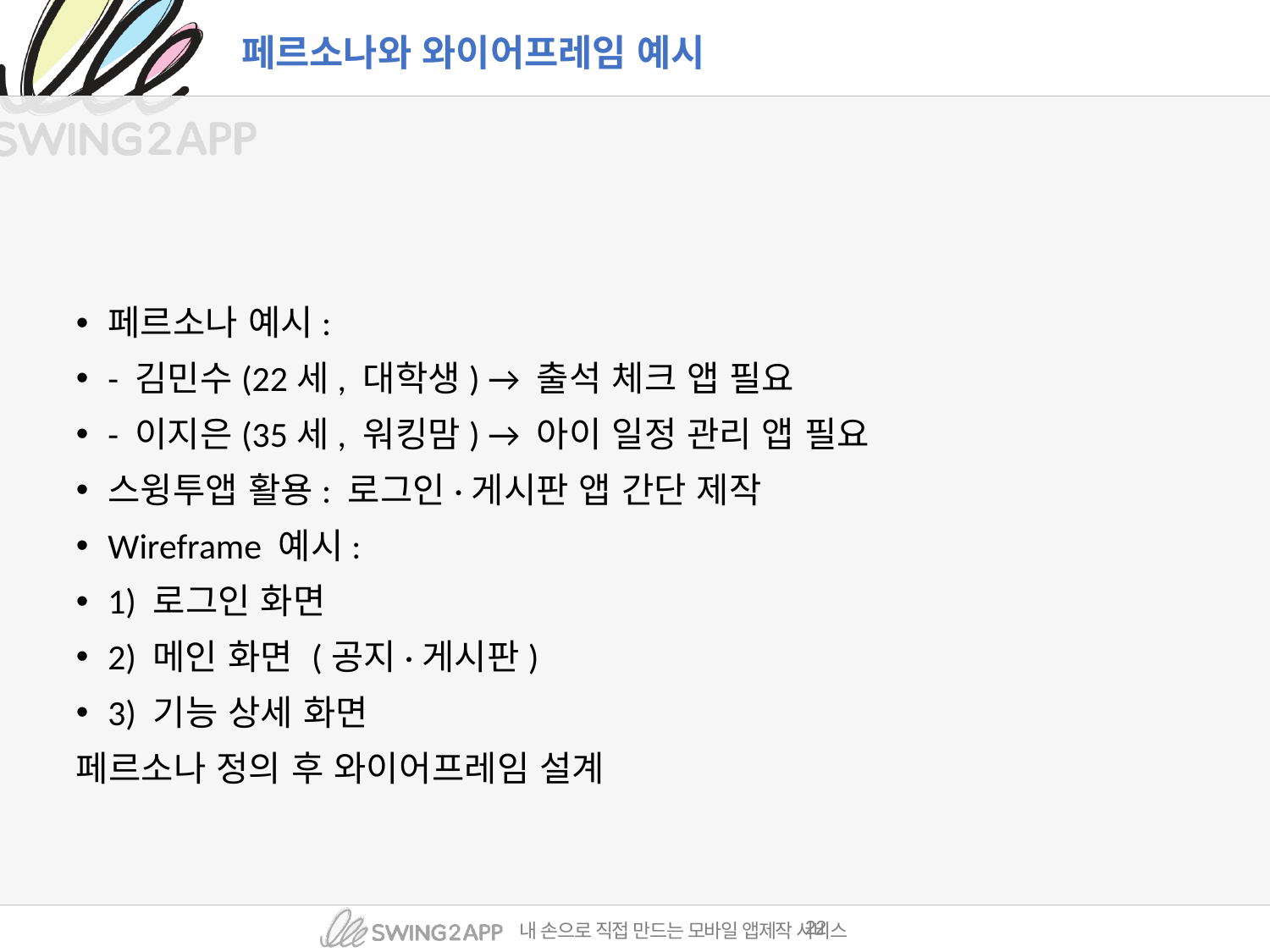

# 페르소나와 와이어프레임 예시

페르소나 예시:
- 김민수(22세, 대학생) → 출석 체크 앱 필요
- 이지은(35세, 워킹맘) → 아이 일정 관리 앱 필요
스윙투앱 활용: 로그인·게시판 앱 간단 제작
Wireframe 예시:
1) 로그인 화면
2) 메인 화면 (공지·게시판)
3) 기능 상세 화면
페르소나 정의 후 와이어프레임 설계